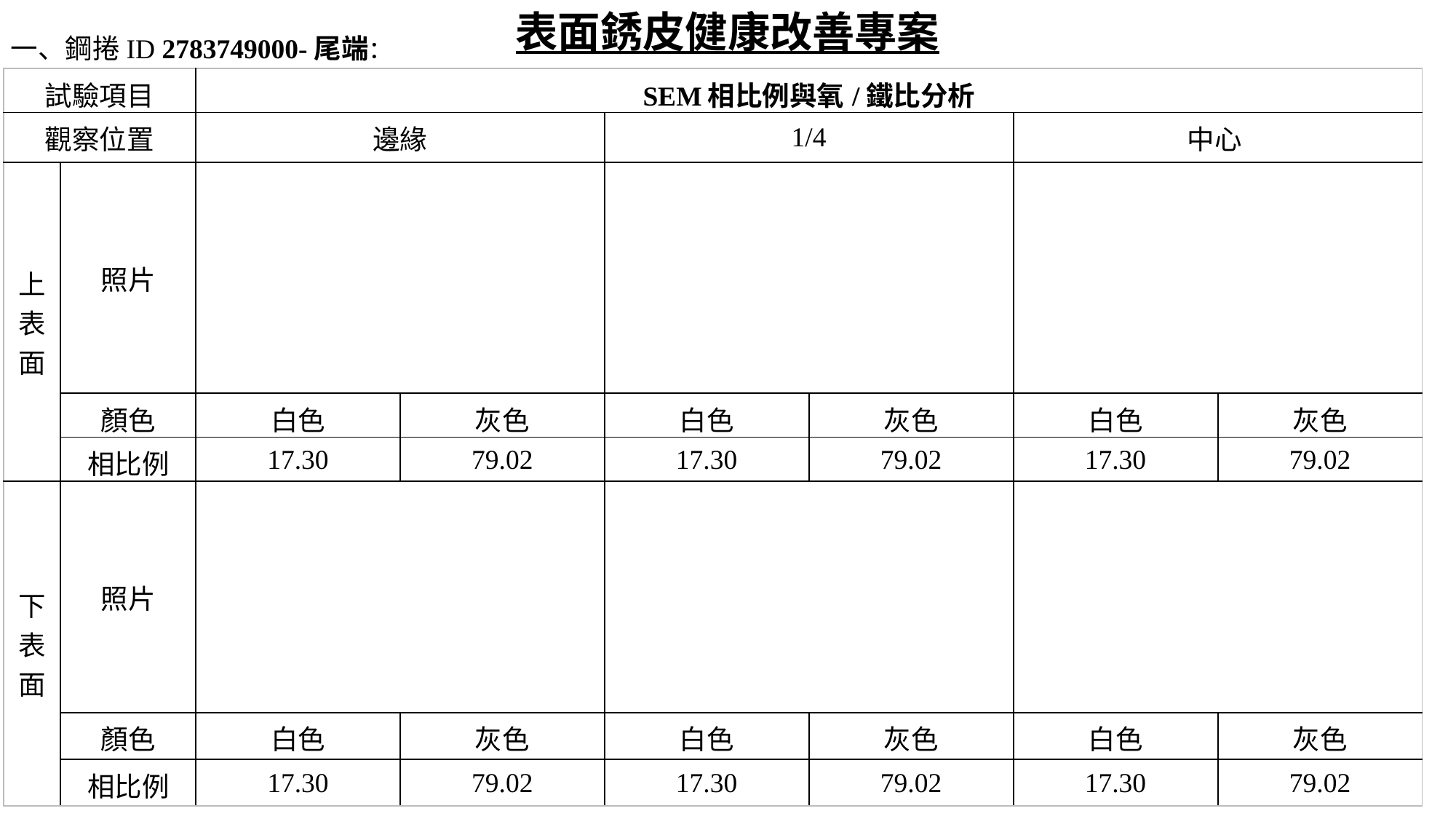

表面銹皮健康改善專案
一、鋼捲ID 2783749000-尾端：
| 試驗項目 |  | SEM相比例與氧/鐵比分析 |  |  |  |  |  |
| --- | --- | --- | --- | --- | --- | --- | --- |
| 觀察位置 |  | 邊緣 |  | 1/4 |  | 中心 |  |
| 上表面 | 照片 |  |  |  |  |  |  |
|  | 顏色 | 白色 | 灰色 | 白色 | 灰色 | 白色 | 灰色 |
|  | 相比例 | 17.30 | 79.02 | 17.30 | 79.02 | 17.30 | 79.02 |
| 下表面 | 照片 |  |  |  |  |  |  |
|  | 顏色 | 白色 | 灰色 | 白色 | 灰色 | 白色 | 灰色 |
|  | 相比例 | 17.30 | 79.02 | 17.30 | 79.02 | 17.30 | 79.02 |